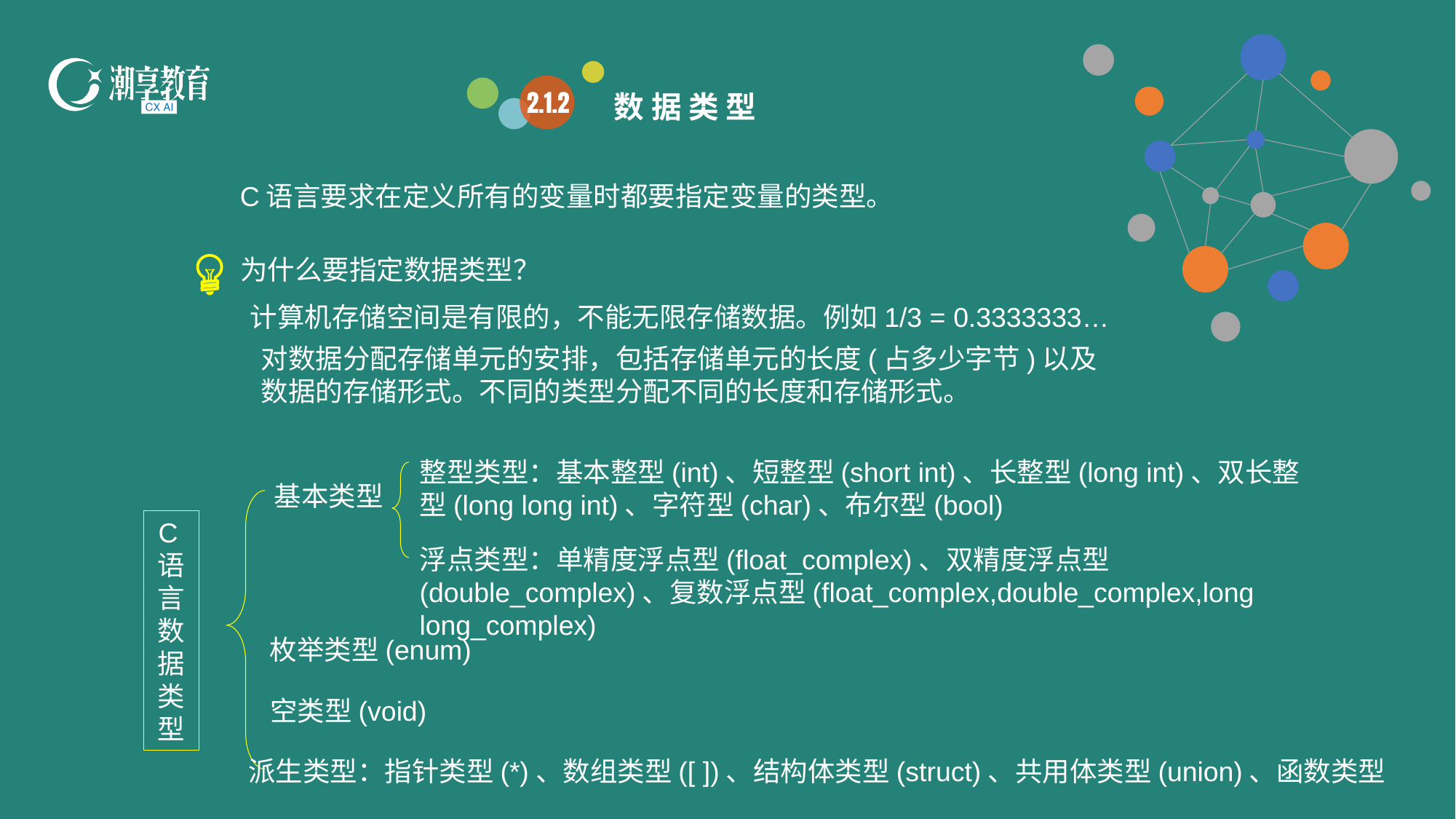

数 据 类 型
2.1.2

C语言要求在定义所有的变量时都要指定变量的类型。
为什么要指定数据类型？

计算机存储空间是有限的，不能无限存储数据。例如1/3 = 0.3333333…
对数据分配存储单元的安排，包括存储单元的长度(占多少字节)以及数据的存储形式。不同的类型分配不同的长度和存储形式。
整型类型：基本整型(int)、短整型(short int)、长整型(long int)、双长整型(long long int)、字符型(char)、布尔型(bool)

基本类型

C语言数据类型
浮点类型：单精度浮点型(float_complex)、双精度浮点型(double_complex)、复数浮点型(float_complex,double_complex,long long_complex)
枚举类型(enum)
空类型(void)
派生类型：指针类型(*)、数组类型([ ])、结构体类型(struct)、共用体类型(union)、函数类型